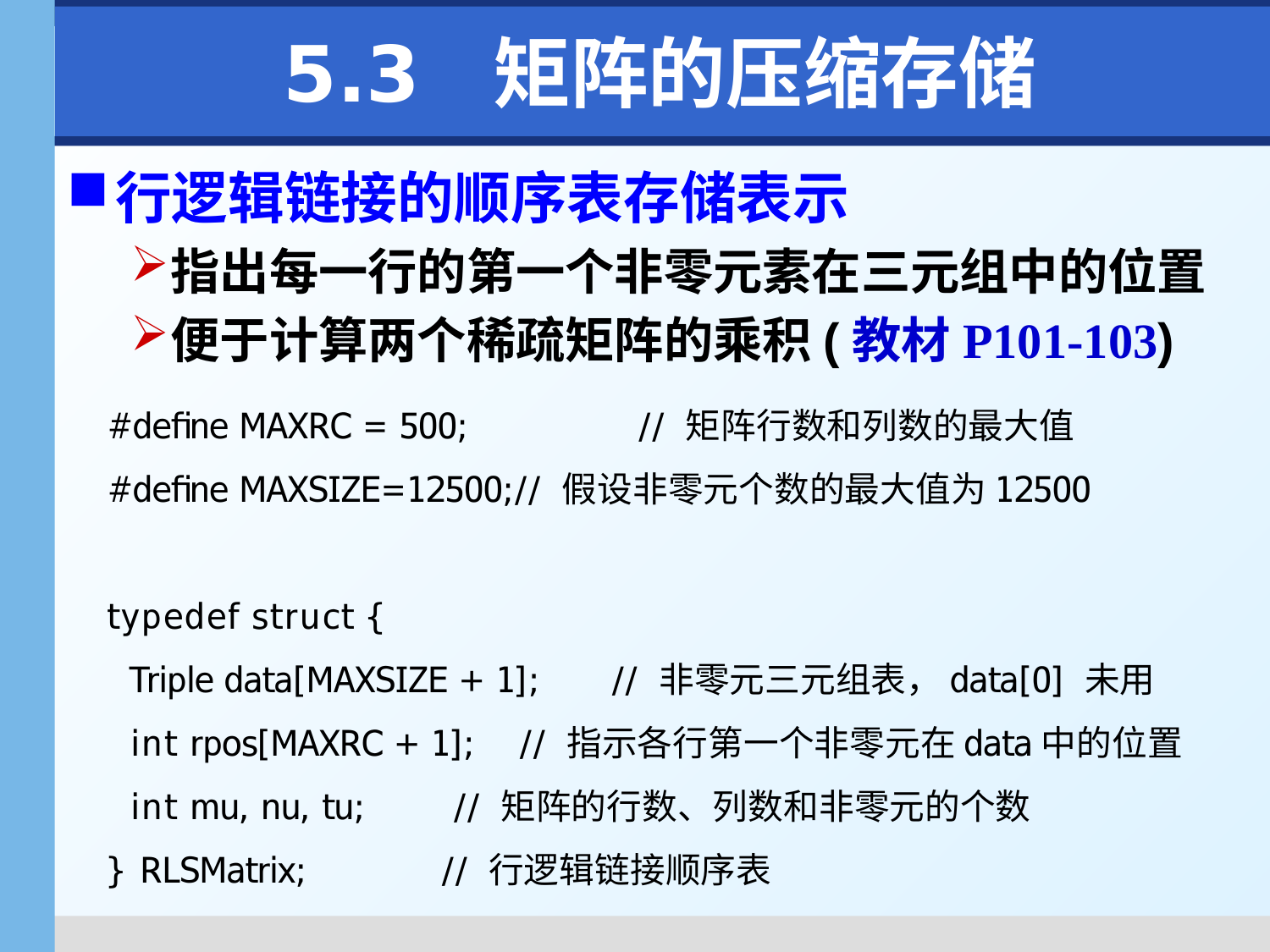

# 5.3  矩阵的压缩存储
行逻辑链接的顺序表存储表示
指出每一行的第一个非零元素在三元组中的位置
便于计算两个稀疏矩阵的乘积(教材P101-103)

#define MAXRC = 500; 　　　　// 矩阵行数和列数的最大值
#define MAXSIZE=12500;// 假设非零元个数的最大值为12500

typedef struct {
  Triple data[MAXSIZE + 1]; 　 // 非零元三元组表，data[0] 未用
  int rpos[MAXRC + 1];    // 指示各行第一个非零元在data中的位置
  int mu, nu, tu;　　// 矩阵的行数、列数和非零元的个数
} RLSMatrix; 　　　// 行逻辑链接顺序表